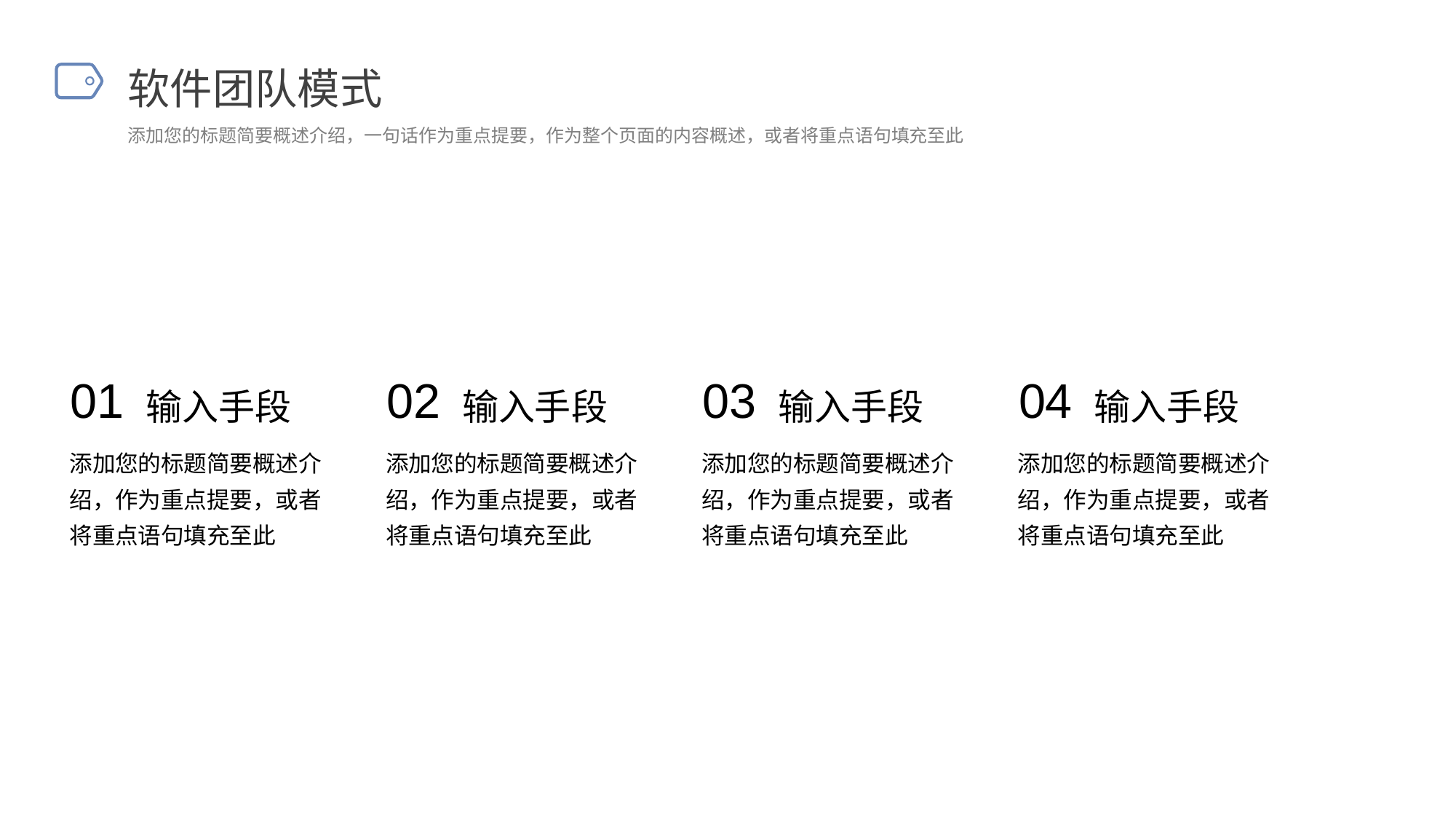

软件团队模式

添加您的标题简要概述介绍，一句话作为重点提要，作为整个页面的内容概述，或者将重点语句填充至此
01
输入手段
02
输入手段
03
输入手段
04
输入手段
添加您的标题简要概述介绍，作为重点提要，或者将重点语句填充至此
添加您的标题简要概述介绍，作为重点提要，或者将重点语句填充至此
添加您的标题简要概述介绍，作为重点提要，或者将重点语句填充至此
添加您的标题简要概述介绍，作为重点提要，或者将重点语句填充至此